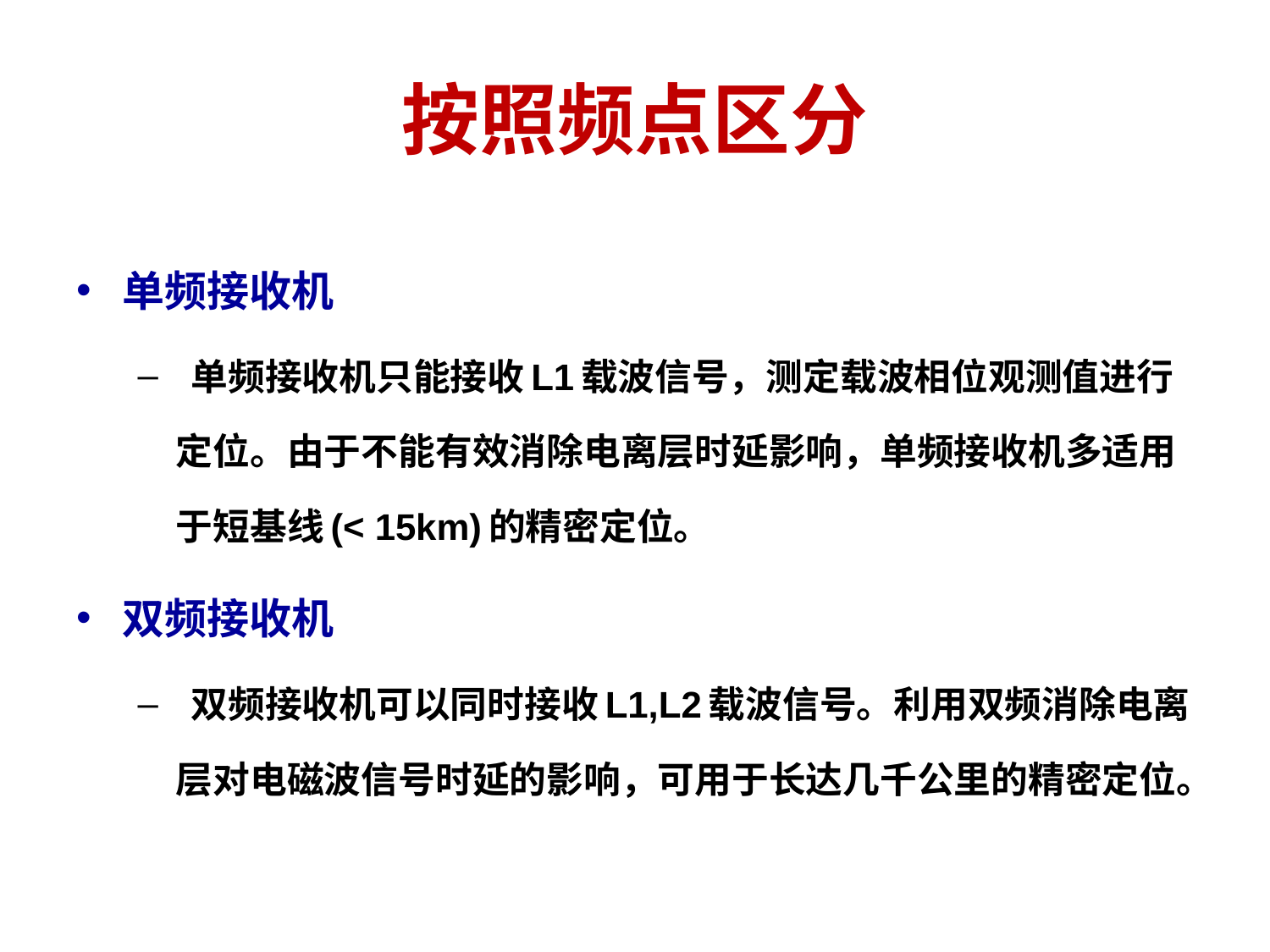

# 按照频点区分
单频接收机
 单频接收机只能接收L1载波信号，测定载波相位观测值进行定位。由于不能有效消除电离层时延影响，单频接收机多适用于短基线(< 15km)的精密定位。
双频接收机
 双频接收机可以同时接收L1,L2载波信号。利用双频消除电离层对电磁波信号时延的影响，可用于长达几千公里的精密定位。